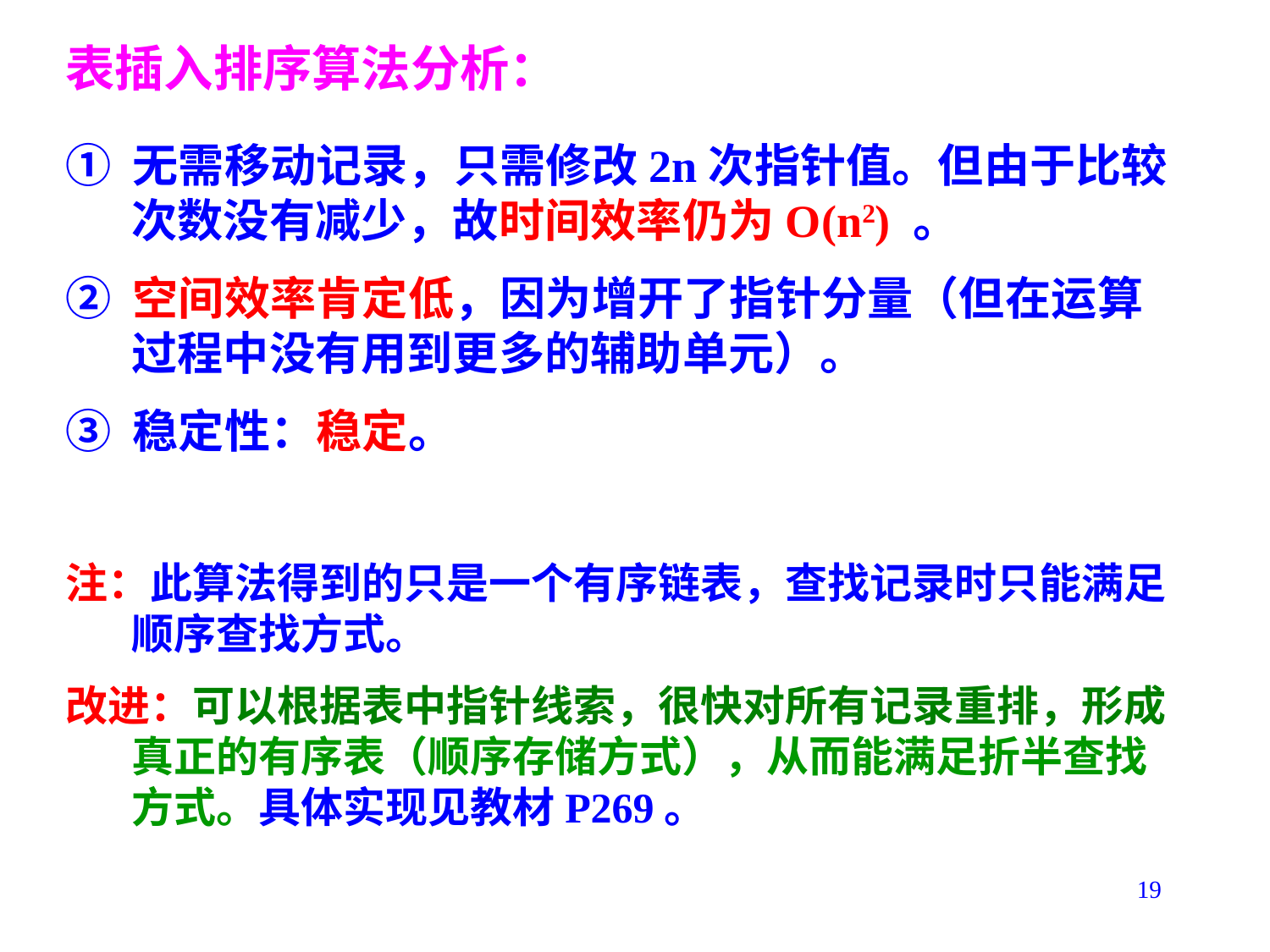

# 表插入排序算法分析：
① 无需移动记录，只需修改2n次指针值。但由于比较次数没有减少，故时间效率仍为O(n2) 。
② 空间效率肯定低，因为增开了指针分量（但在运算过程中没有用到更多的辅助单元）。
③ 稳定性：稳定。

注：此算法得到的只是一个有序链表，查找记录时只能满足顺序查找方式。
改进：可以根据表中指针线索，很快对所有记录重排，形成真正的有序表（顺序存储方式），从而能满足折半查找方式。具体实现见教材P269。
19